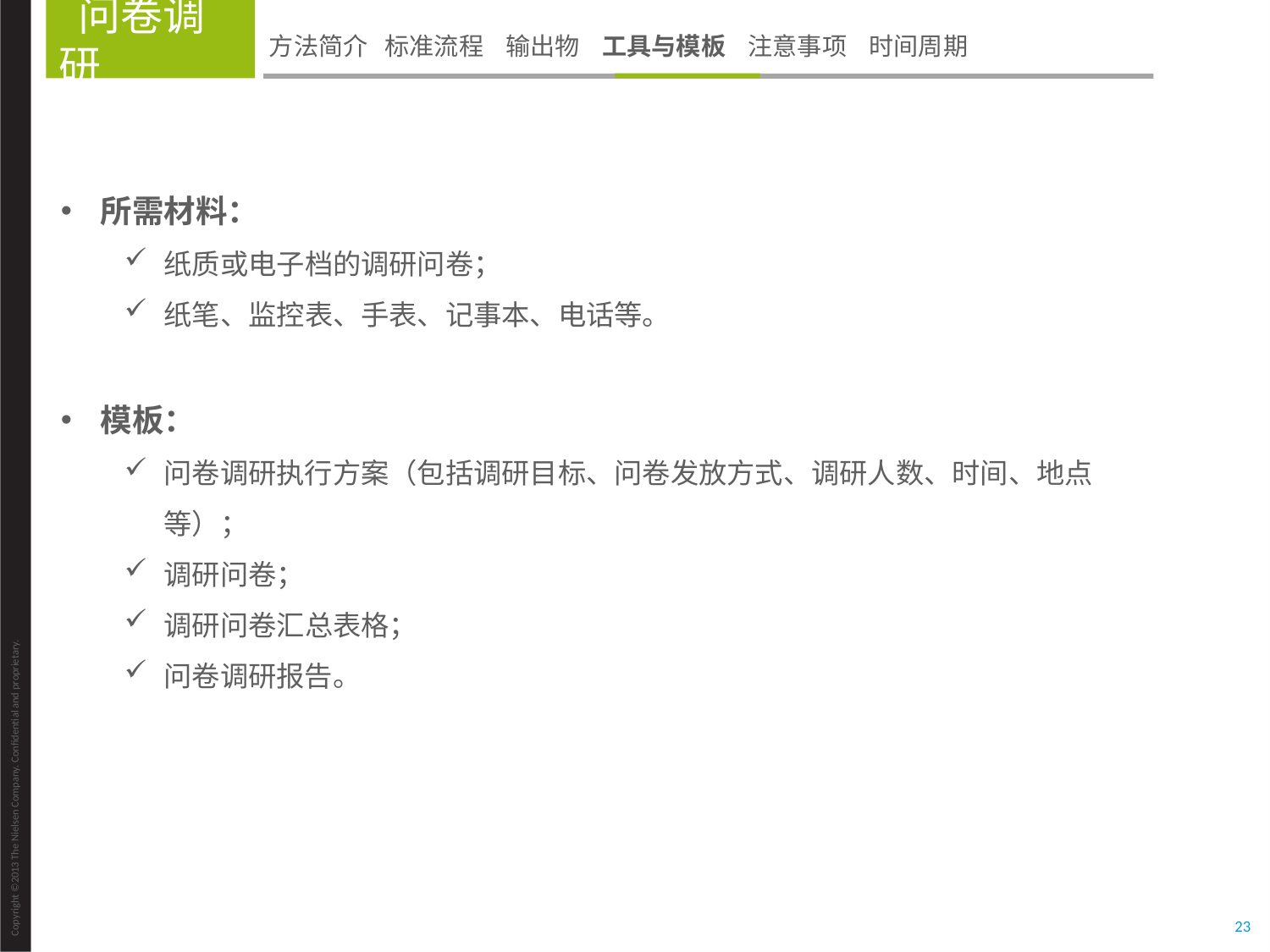

问卷调研
方法简介   标准流程    输出物    工具与模板    注意事项    时间周期

所需材料：
纸质或电子档的调研问卷；
纸笔、监控表、手表、记事本、电话等。

模板：
问卷调研执行方案（包括调研目标、问卷发放方式、调研人数、时间、地点等）；
调研问卷；
调研问卷汇总表格；
问卷调研报告。